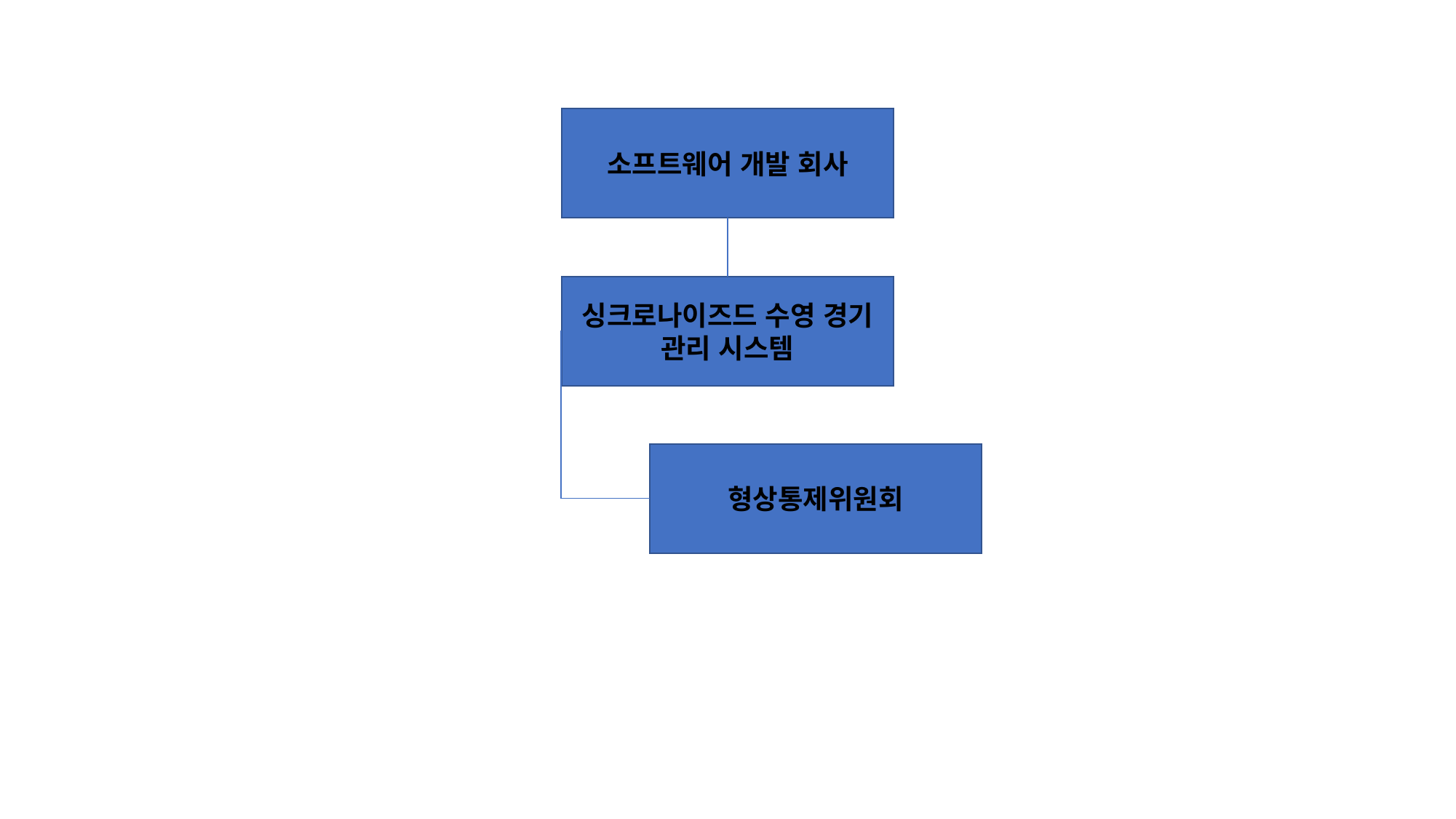

소프트웨어 개발 회사
싱크로나이즈드 수영 경기 관리 시스템
형상통제위원회